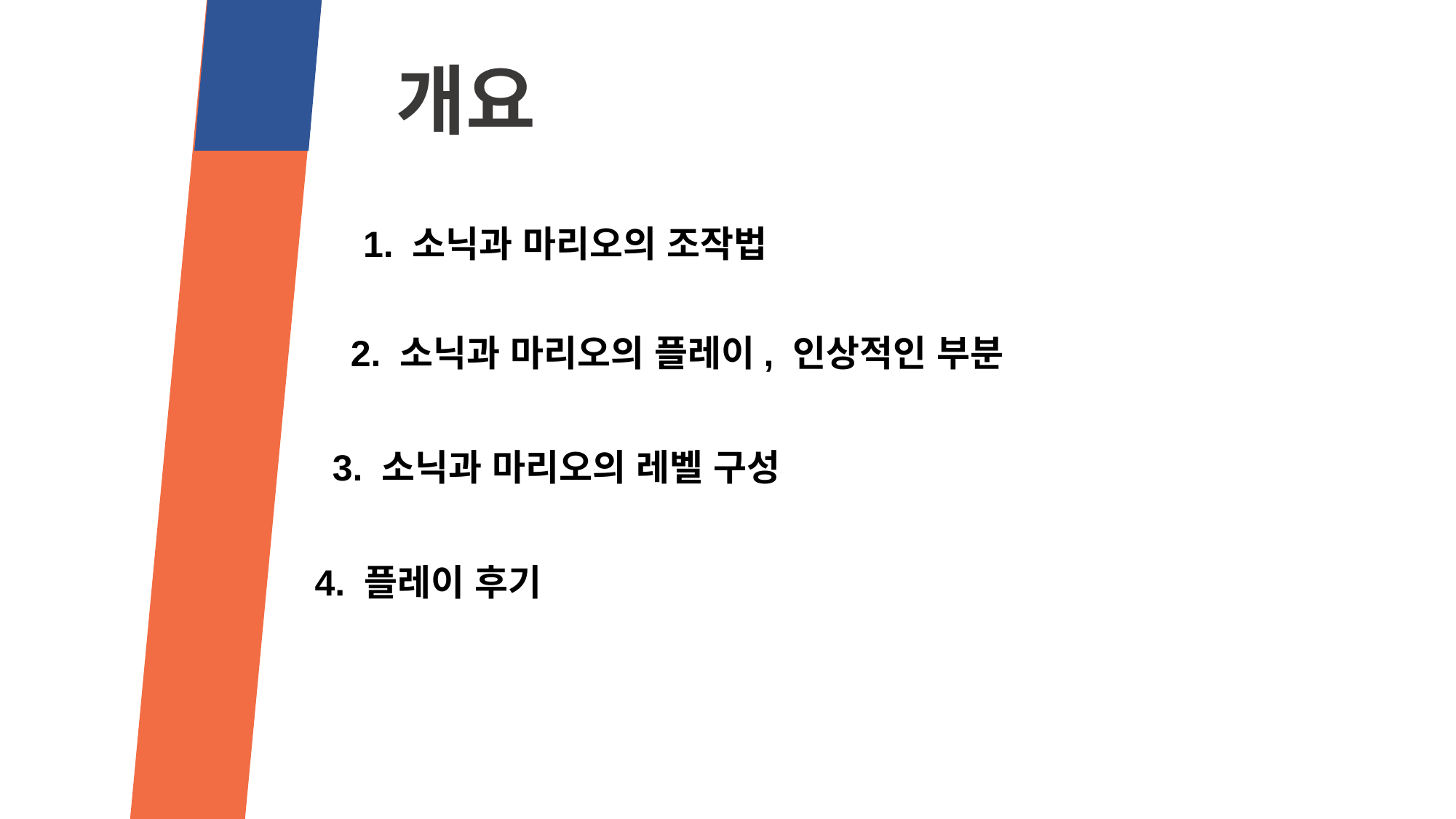

# 개요
1. 소닉과 마리오의 조작법
2. 소닉과 마리오의 플레이, 인상적인 부분
3. 소닉과 마리오의 레벨 구성
4. 플레이 후기